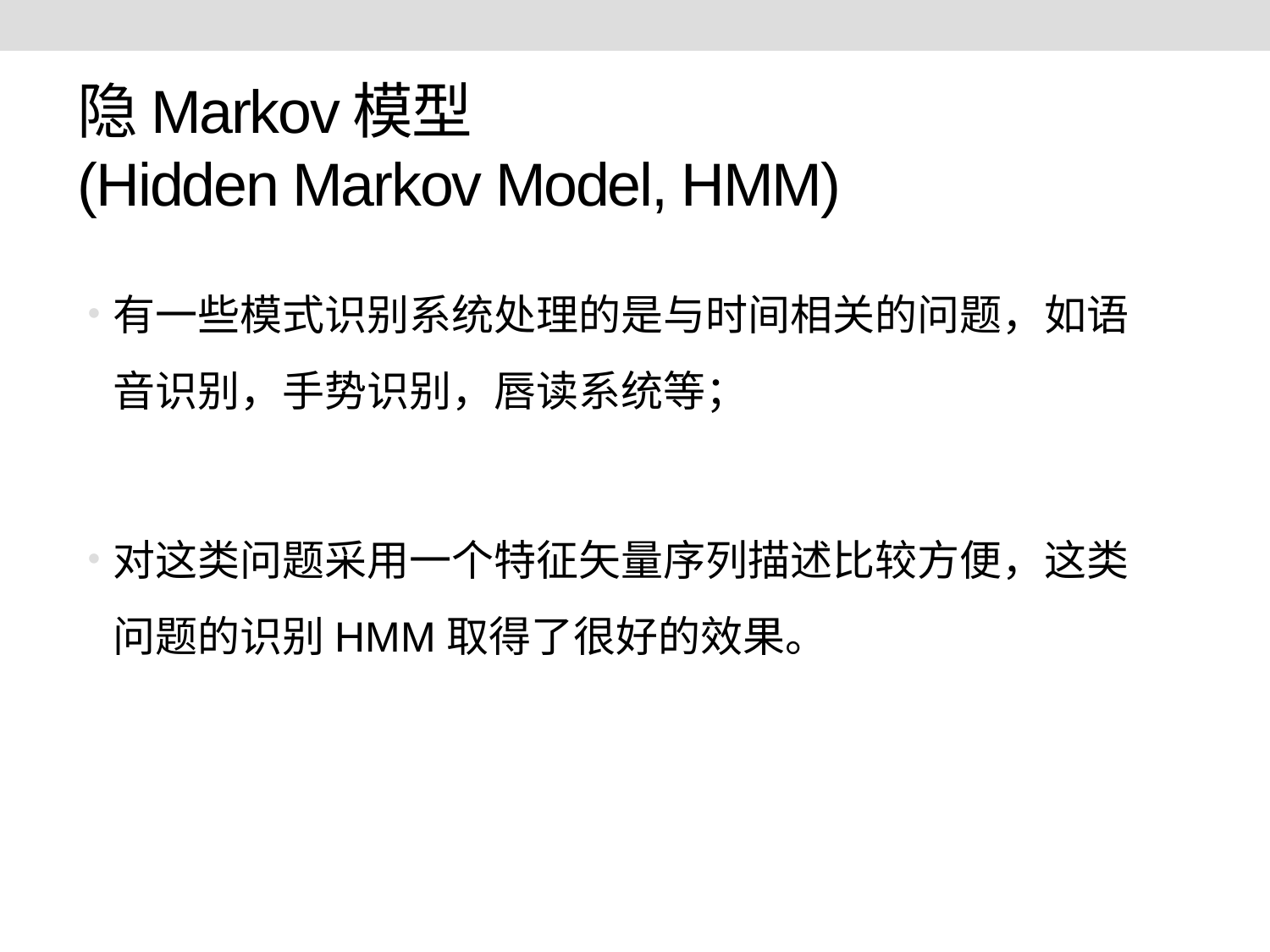

# 隐Markov模型 (Hidden Markov Model, HMM)
有一些模式识别系统处理的是与时间相关的问题，如语音识别，手势识别，唇读系统等；

对这类问题采用一个特征矢量序列描述比较方便，这类问题的识别HMM取得了很好的效果。